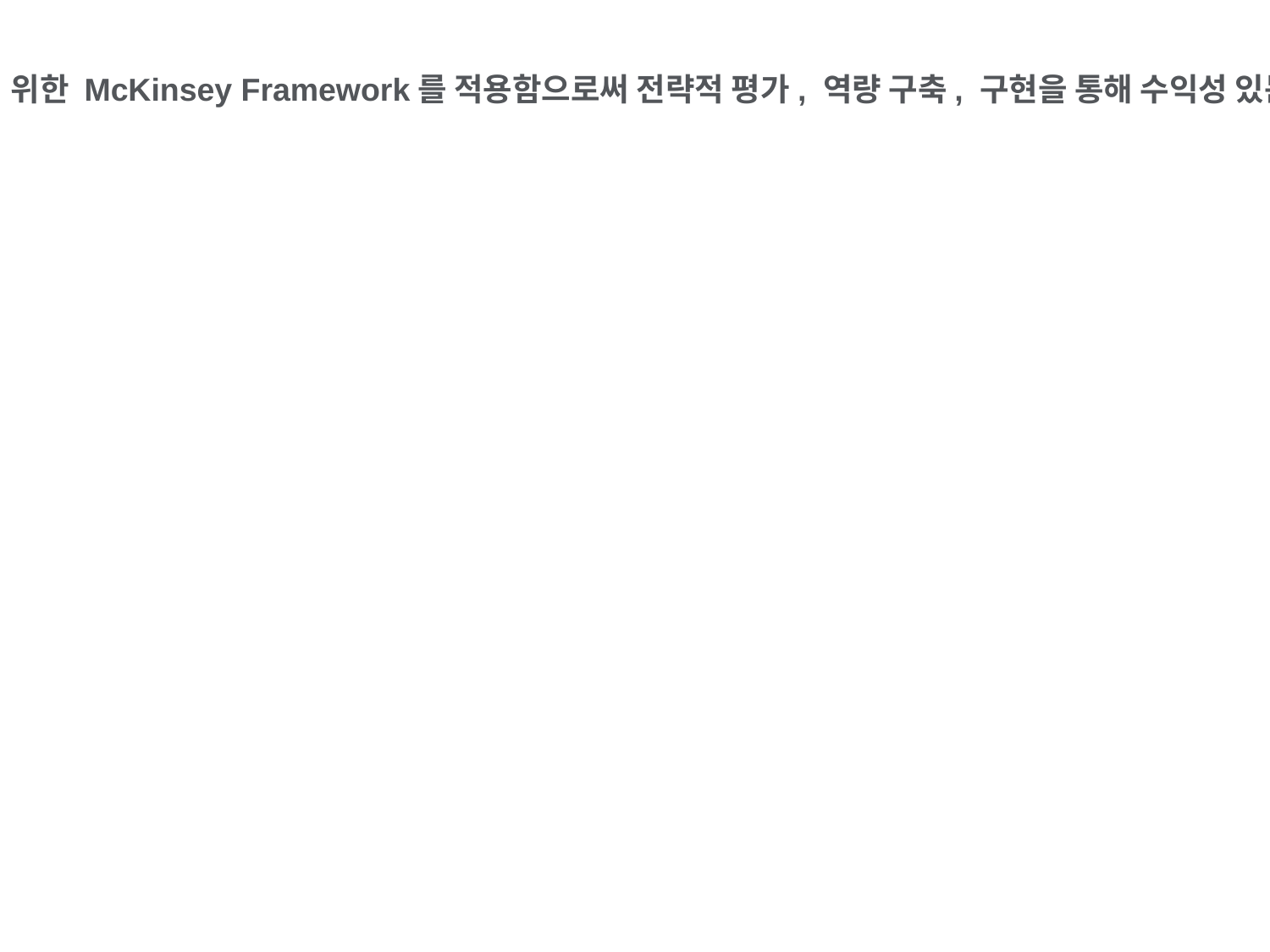

디지털 우수성을 달성하기 위한 McKinsey Framework를 적용함으로써 전략적 평가, 역량 구축, 구현을 통해 수익성 있는 성장을 실현할 수 있다.